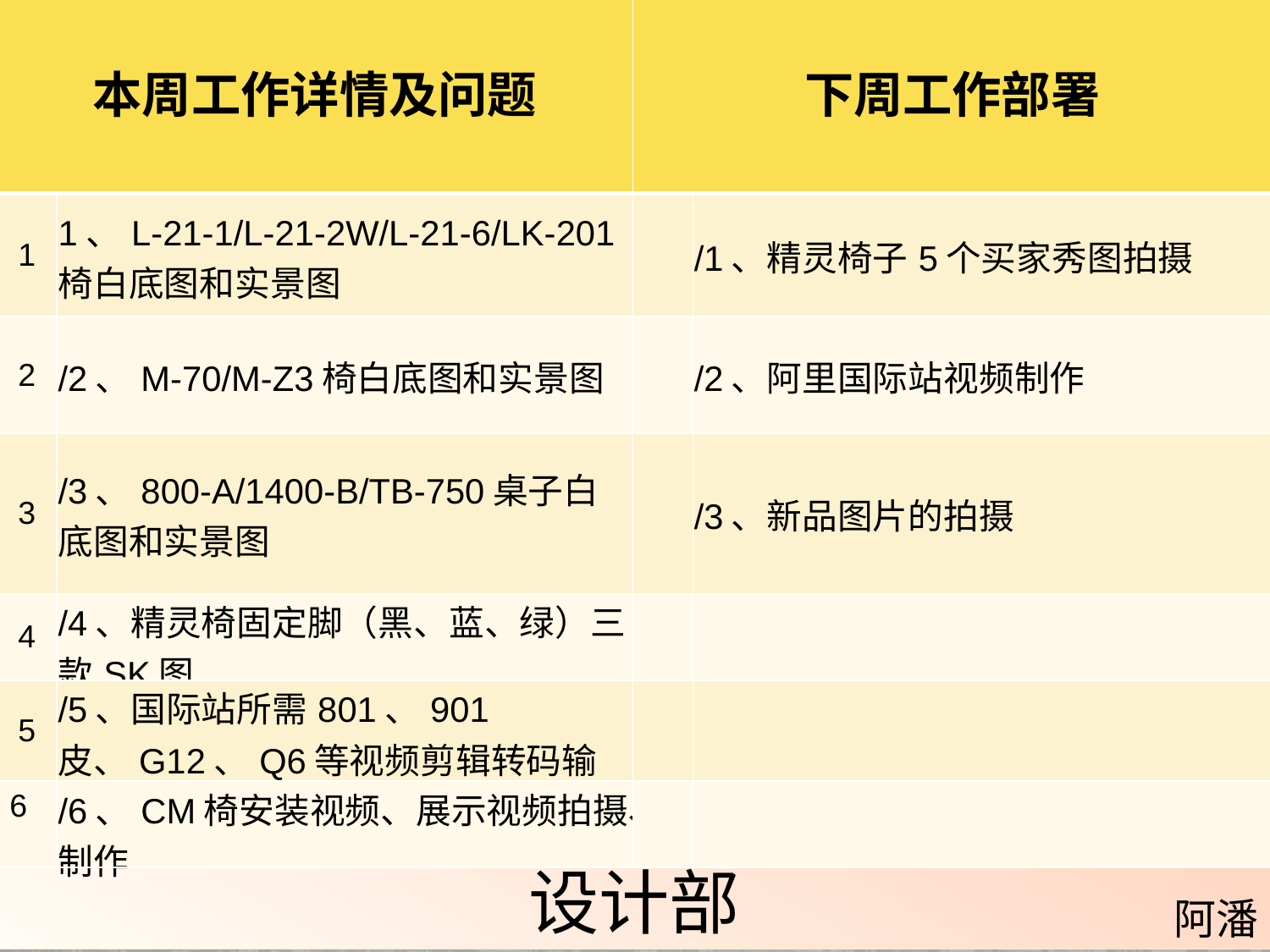

| 本周工作详情及问题 |  | 下周工作部署 |  |
| --- | --- | --- | --- |
| 1 | 1、L-21-1/L-21-2W/L-21-6/LK-201椅白底图和实景图 |  | /1、精灵椅子5个买家秀图拍摄 |
| 2 | /2、M-70/M-Z3椅白底图和实景图 |  | /2、阿里国际站视频制作 |
| 3 | /3、800-A/1400-B/TB-750桌子白底图和实景图 |  | /3、新品图片的拍摄 |
| 4 | /4、精灵椅固定脚（黑、蓝、绿）三款SK图 |  |  |
| 5 | /5、国际站所需801、901皮、G12、Q6等视频剪辑转码输出 |  |  |
| 6 | /6、CM椅安装视频、展示视频拍摄、制作 |  |  |
设计部
阿潘